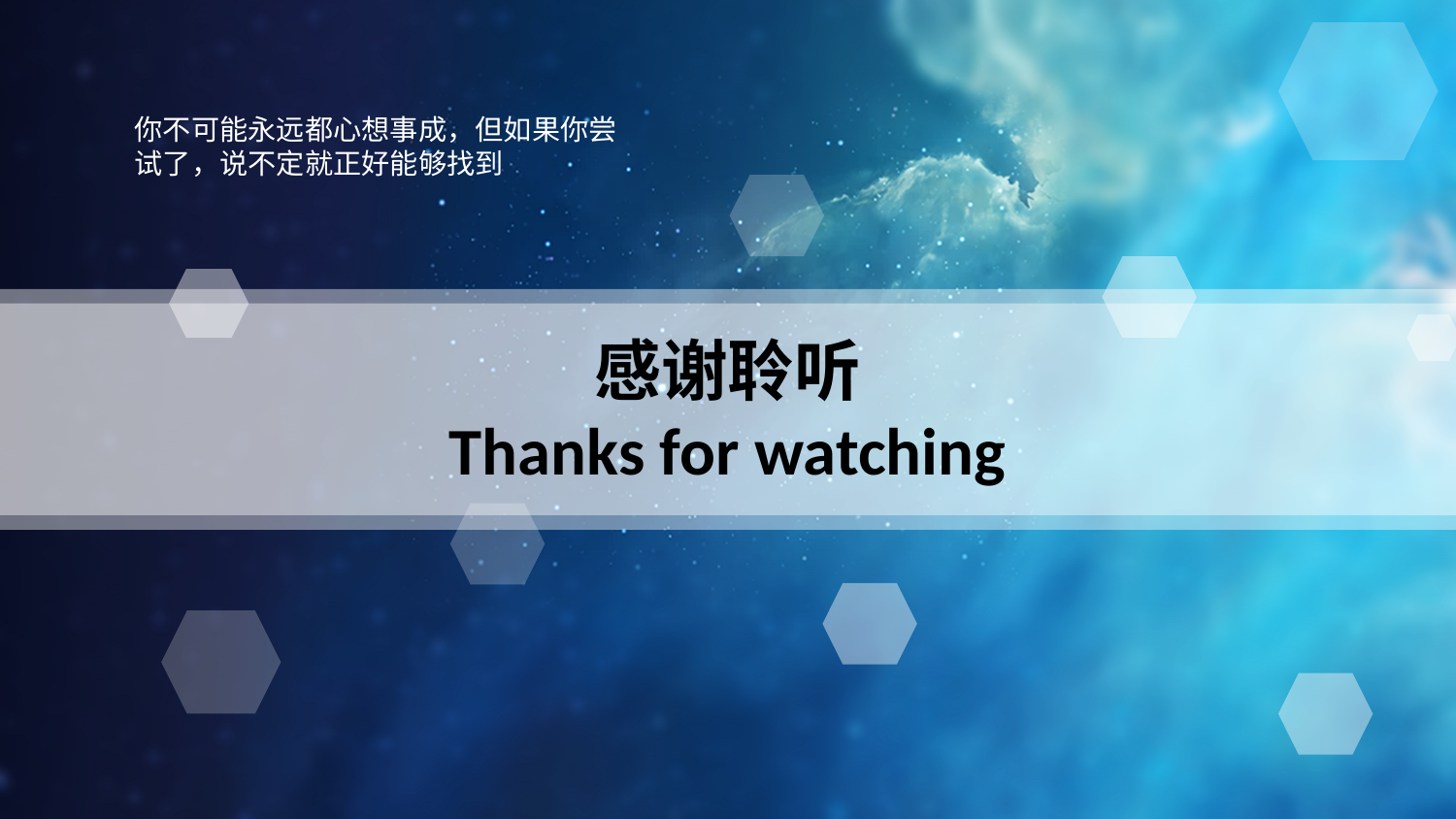

你不可能永远都心想事成，但如果你尝试了，说不定就正好能够找到

感谢聆听
Thanks for watching